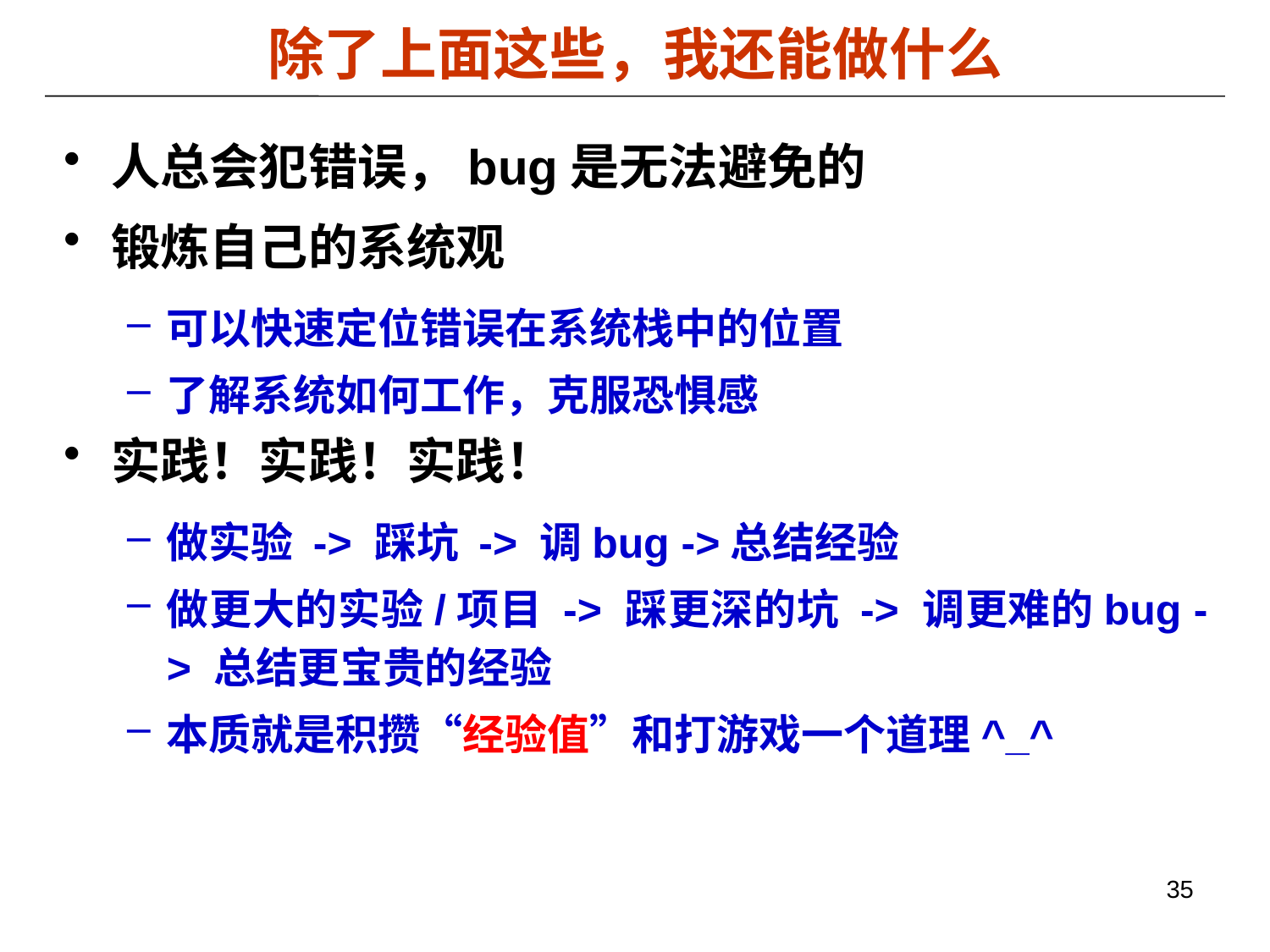

# 除了上面这些，我还能做什么
人总会犯错误，bug是无法避免的
锻炼自己的系统观
可以快速定位错误在系统栈中的位置
了解系统如何工作，克服恐惧感
实践！实践！实践！
做实验 -> 踩坑 -> 调bug ->总结经验
做更大的实验/项目 -> 踩更深的坑 -> 调更难的bug -> 总结更宝贵的经验
本质就是积攒“经验值”和打游戏一个道理^_^

35